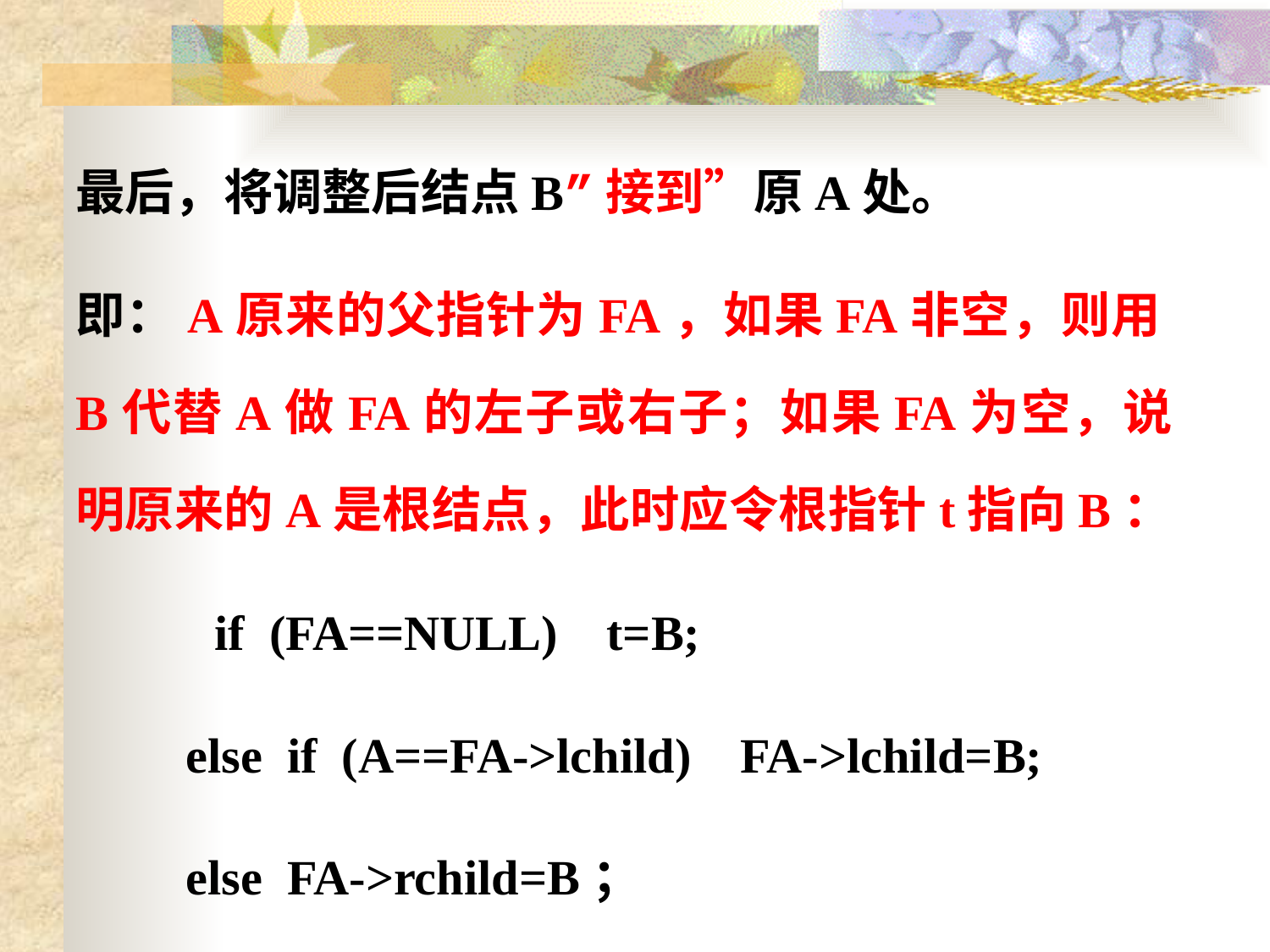

最后，将调整后结点B”接到”原A处。
即：A原来的父指针为FA，如果FA非空，则用B代替A做FA的左子或右子；如果FA为空，说明原来的A是根结点，此时应令根指针t指向B：
	 if  (FA==NULL)    t=B;
         else  if  (A==FA->lchild)    FA->lchild=B;
         else  FA->rchild=B；